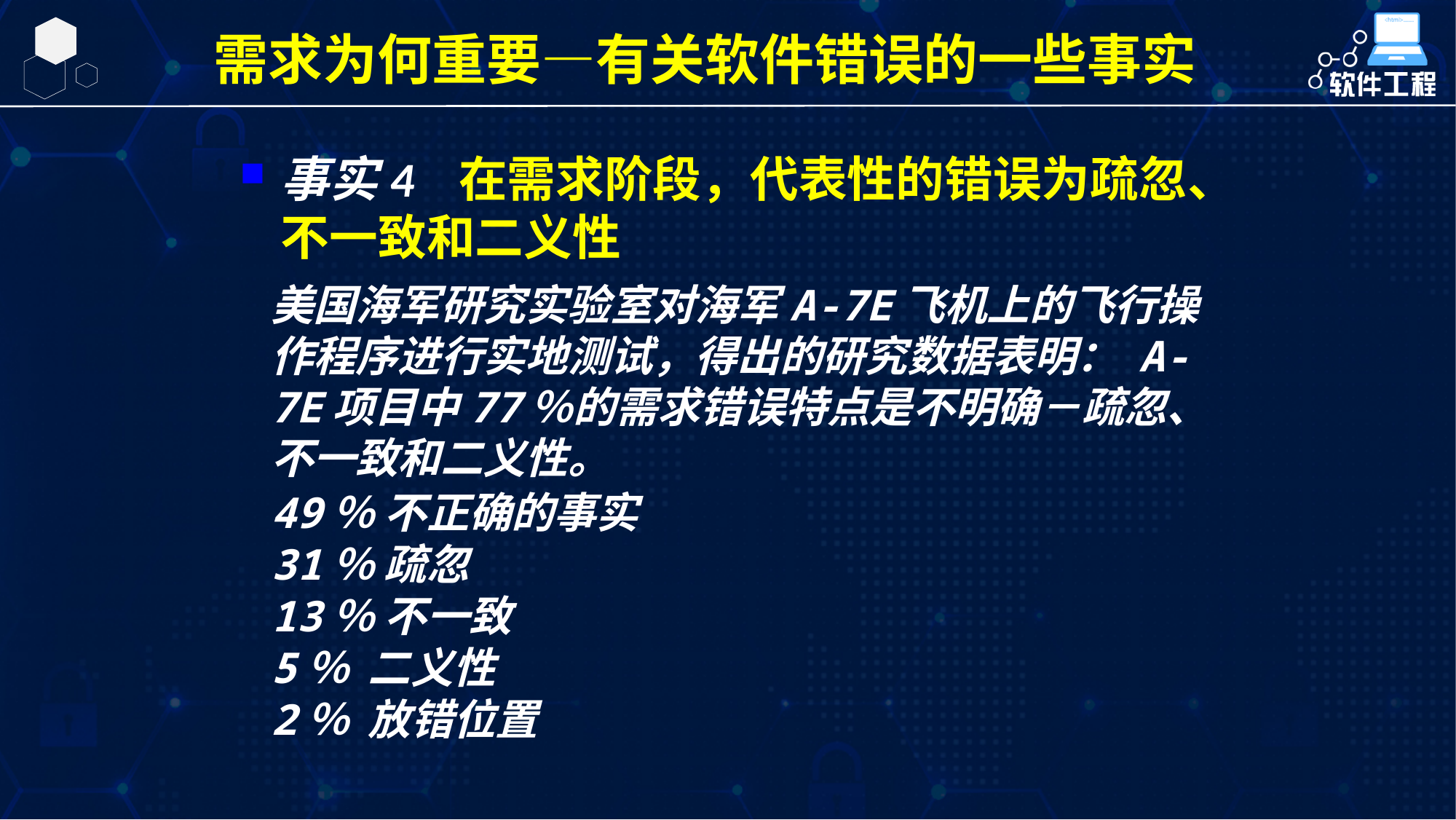

需求为何重要—有关软件错误的一些事实
事实4   在需求阶段，代表性的错误为疏忽、不一致和二义性
美国海军研究实验室对海军A-7E飞机上的飞行操作程序进行实地测试，得出的研究数据表明： A-7E项目中77％的需求错误特点是不明确－疏忽、不一致和二义性。
49％ 不正确的事实
31％ 疏忽
13％ 不一致
5％  二义性
2％  放错位置